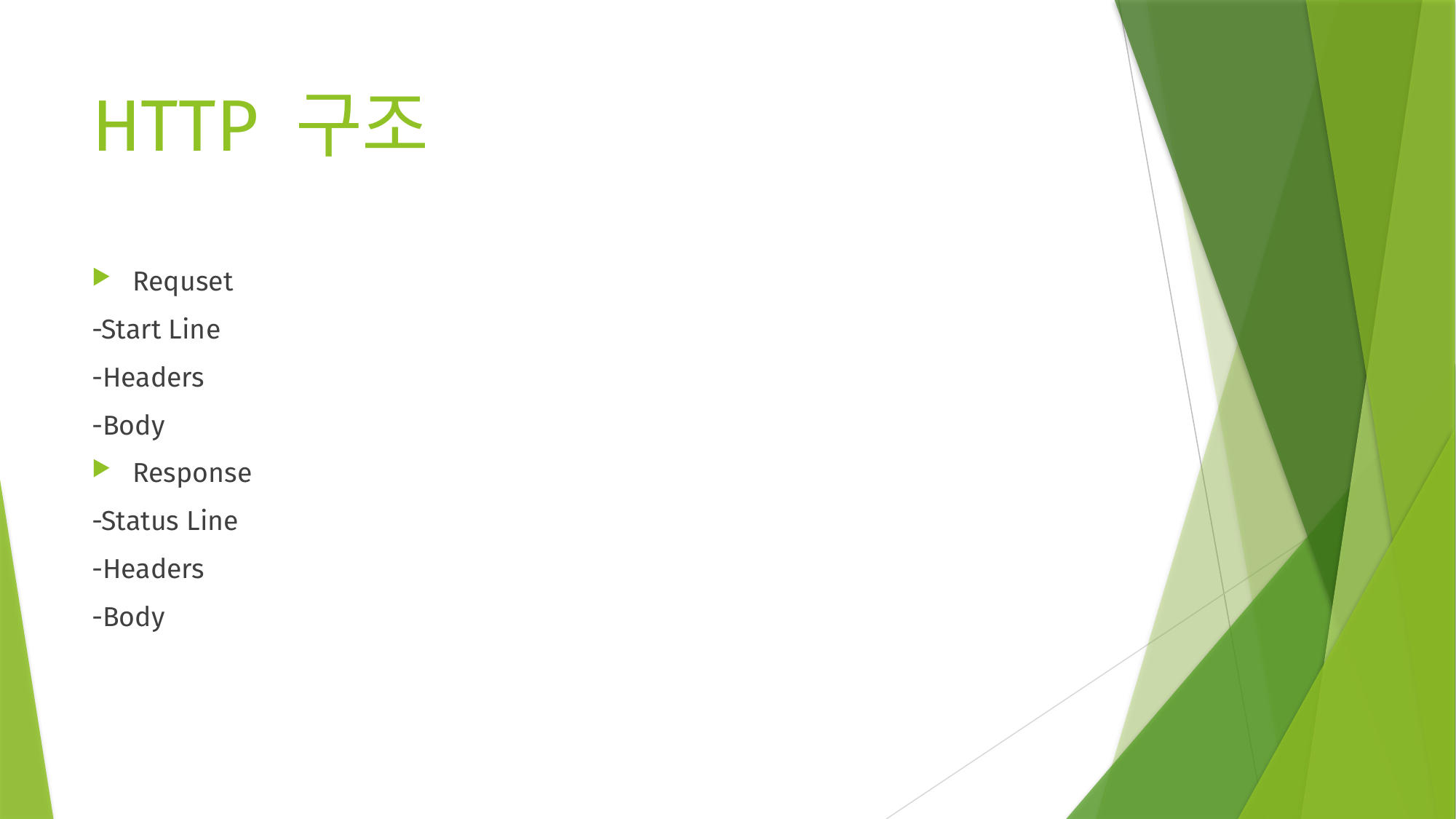

# HTTP 구조
Requset
-Start Line
-Headers
-Body
Response
-Status Line
-Headers
-Body